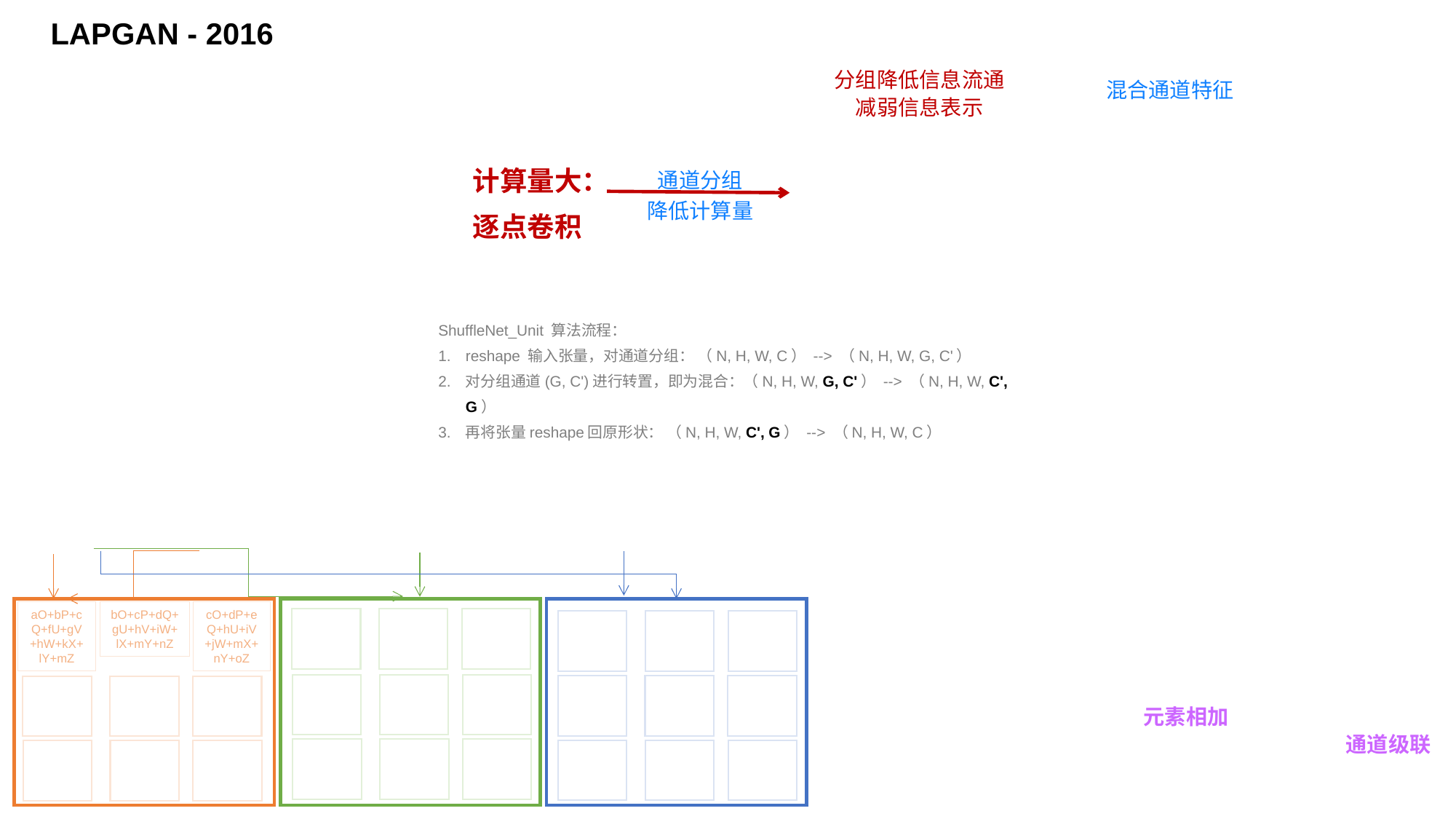

LAPGAN - 2016
分组降低信息流通
减弱信息表示
混合通道特征
计算量大：
逐点卷积
通道分组
降低计算量
ShuffleNet_Unit 算法流程：
reshape 输入张量，对通道分组： （N, H, W, C） --> （N, H, W, G, C'）
对分组通道(G, C')进行转置，即为混合：（N, H, W, G, C'） --> （N, H, W, C', G）
再将张量reshape回原形状： （N, H, W, C', G） --> （N, H, W, C）

aO+bP+cQ+fU+gV+hW+kX+lY+mZ
bO+cP+dQ+gU+hV+iW+lX+mY+nZ
cO+dP+eQ+hU+iV+jW+mX+nY+oZ

元素相加
通道级联